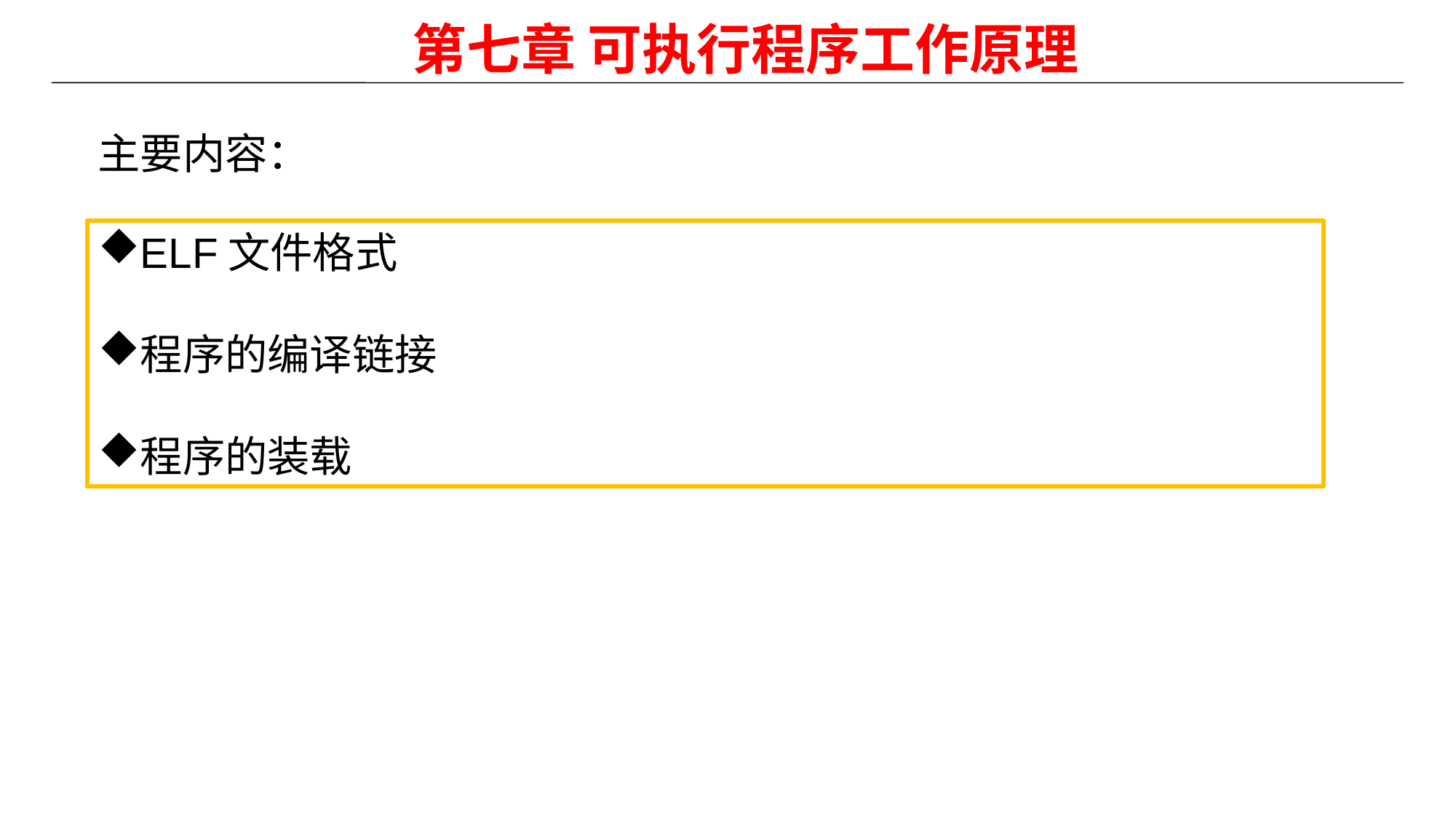

第七章 可执行程序工作原理
主要内容：
ELF文件格式

程序的编译链接

程序的装载